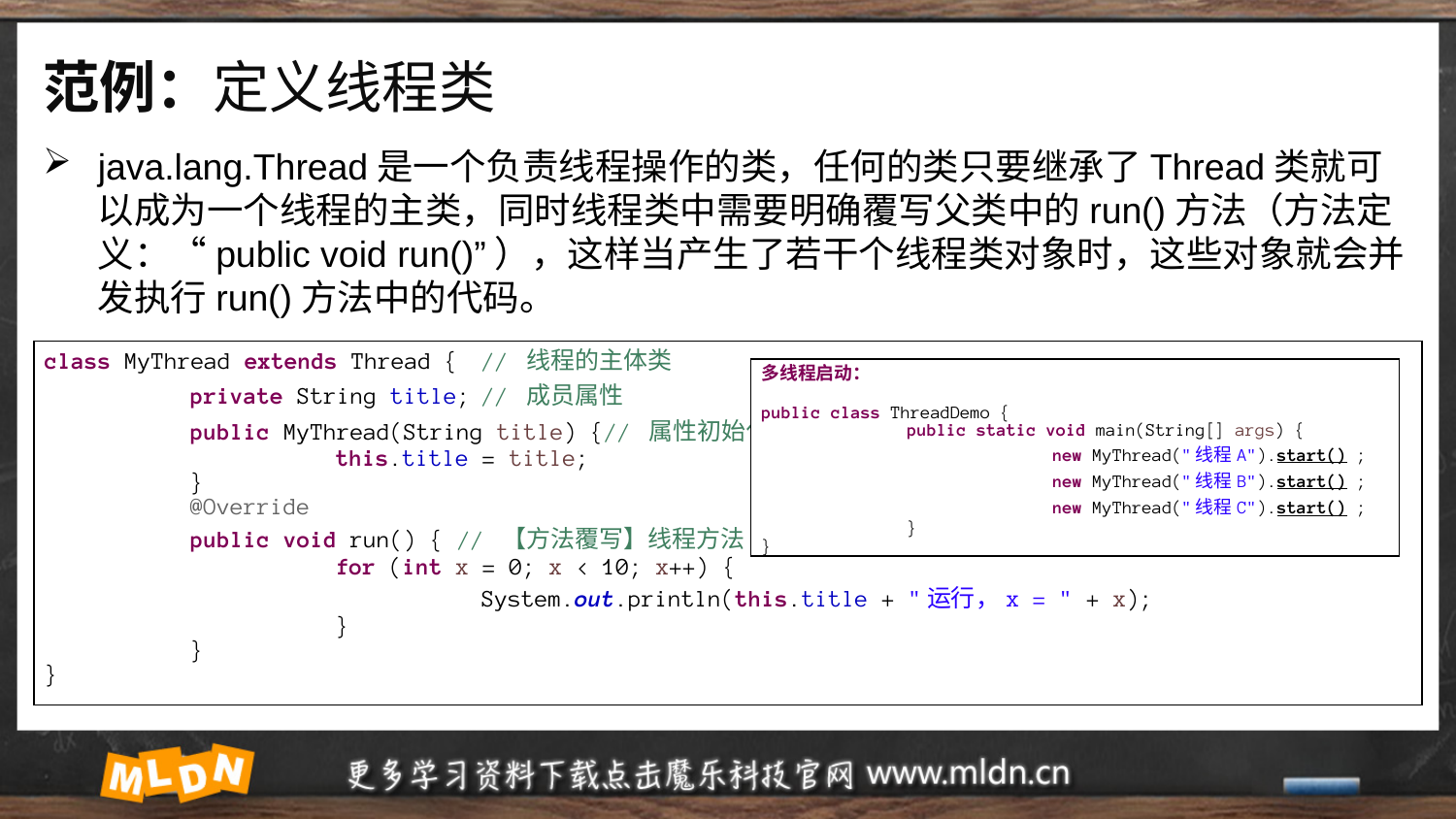

# 范例：定义线程类
java.lang.Thread是一个负责线程操作的类，任何的类只要继承了Thread类就可以成为一个线程的主类，同时线程类中需要明确覆写父类中的run()方法（方法定义：“public void run​()”），这样当产生了若干个线程类对象时，这些对象就会并发执行run()方法中的代码。
| class MyThread extends Thread { // 线程的主体类 private String title; // 成员属性 public MyThread(String title) {// 属性初始化 this.title = title; } @Override public void run() { // 【方法覆写】线程方法 for (int x = 0; x < 10; x++) { System.out.println(this.title + "运行，x = " + x); } } } |
| --- |
| 多线程启动： public class ThreadDemo { public static void main(String[] args) { new MyThread("线程A").start() ; new MyThread("线程B").start() ; new MyThread("线程C").start() ; } } |
| --- |